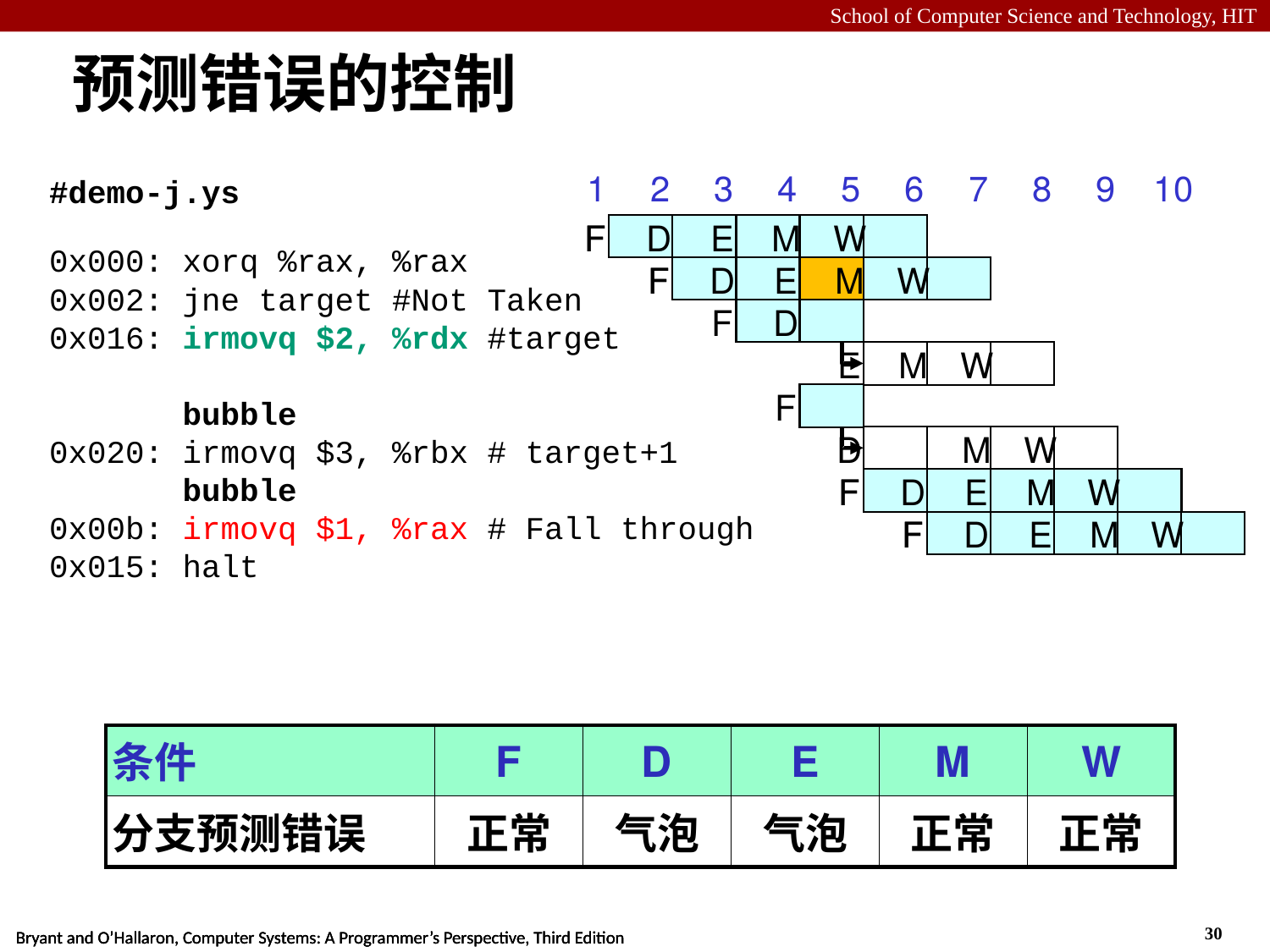

# 预测错误的控制
#demo-j.ys

0x000: xorq %rax, %rax
0x002: jne target #Not Taken
0x016: irmovq $2, %rdx #target
       bubble
0x020: irmovq $3, %rbx # target+1
       bubble
0x00b: irmovq $1, %rax # Fall through
0x015: halt
1
2
3
4
5
6
7
8
9
10

F
F
D
D
E
E
M
M
W
W

F
F
D
D
E
E
M
M
W
W

F
D

E
M
W

F

D
E
M
W

F
F
D
D
E
E
M
M
W
W

F
F
D
D
E
E
M
M
W
W

| 条件 | F | D | E | M | W |
| --- | --- | --- | --- | --- | --- |
| 分支预测错误 | 正常 | 气泡 | 气泡 | 正常 | 正常 |